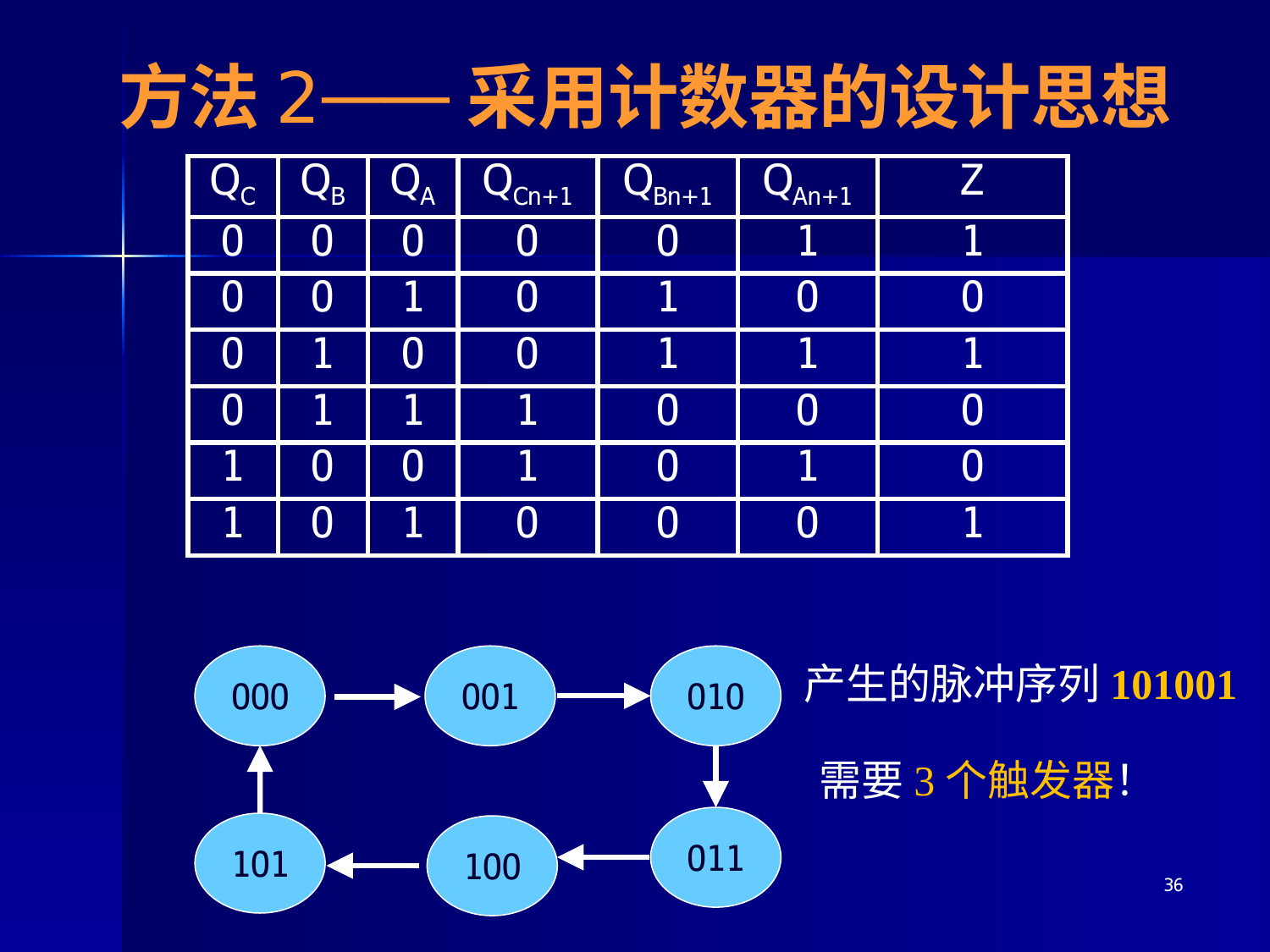

# 方法2——采用计数器的设计思想
| QC | QB | QA | QCn+1 | QBn+1 | QAn+1 | Z |
| --- | --- | --- | --- | --- | --- | --- |
| 0 | 0 | 0 | 0 | 0 | 1 | 1 |
| 0 | 0 | 1 | 0 | 1 | 0 | 0 |
| 0 | 1 | 0 | 0 | 1 | 1 | 1 |
| 0 | 1 | 1 | 1 | 0 | 0 | 0 |
| 1 | 0 | 0 | 1 | 0 | 1 | 0 |
| 1 | 0 | 1 | 0 | 0 | 0 | 1 |

 000

 010

 001

 011

 101

 100
产生的脉冲序列101001
需要3个触发器！
36